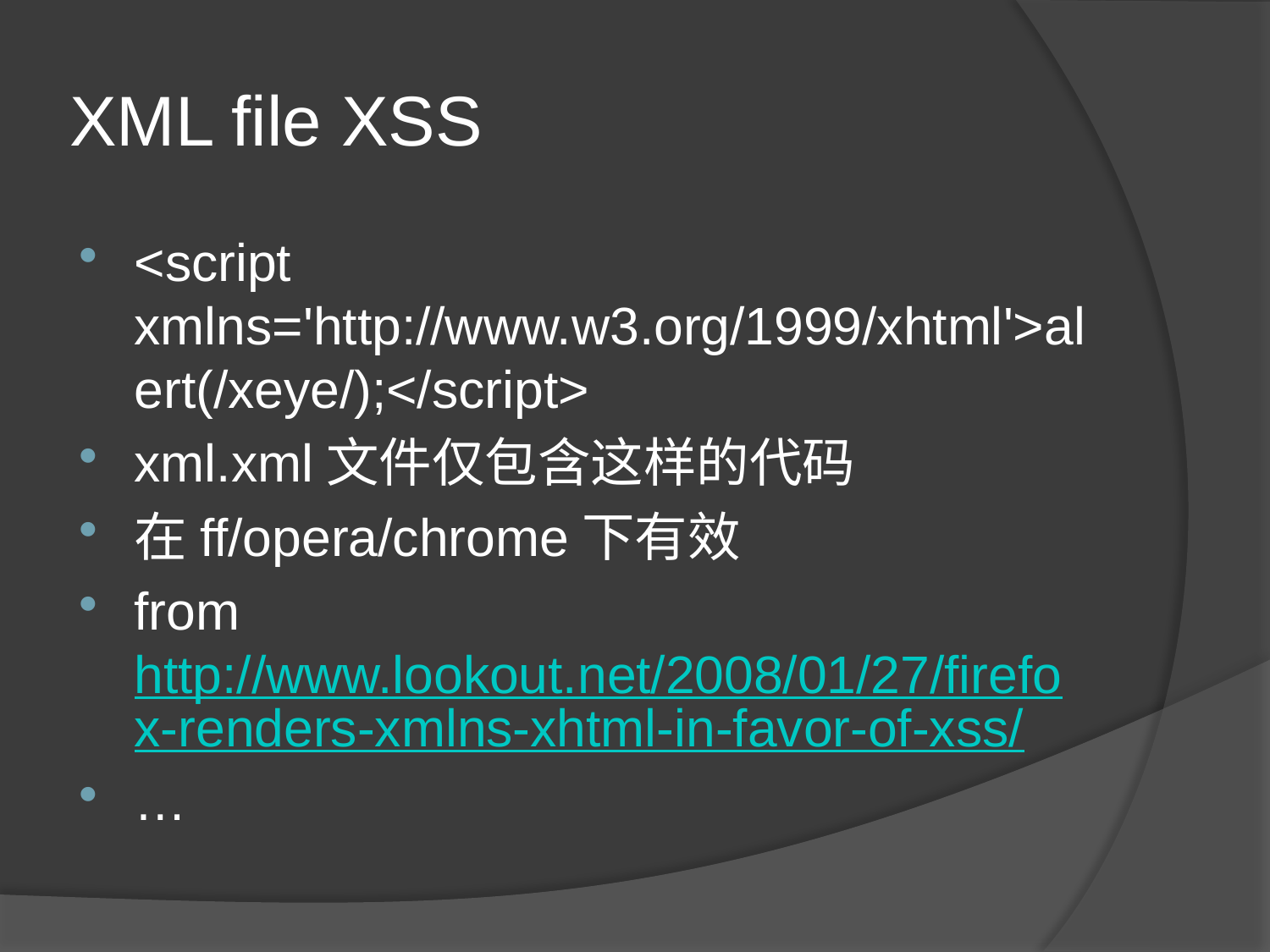

# XML file XSS
<script xmlns='http://www.w3.org/1999/xhtml'>alert(/xeye/);</script>
xml.xml文件仅包含这样的代码
在ff/opera/chrome下有效
from http://www.lookout.net/2008/01/27/firefox-renders-xmlns-xhtml-in-favor-of-xss/
…